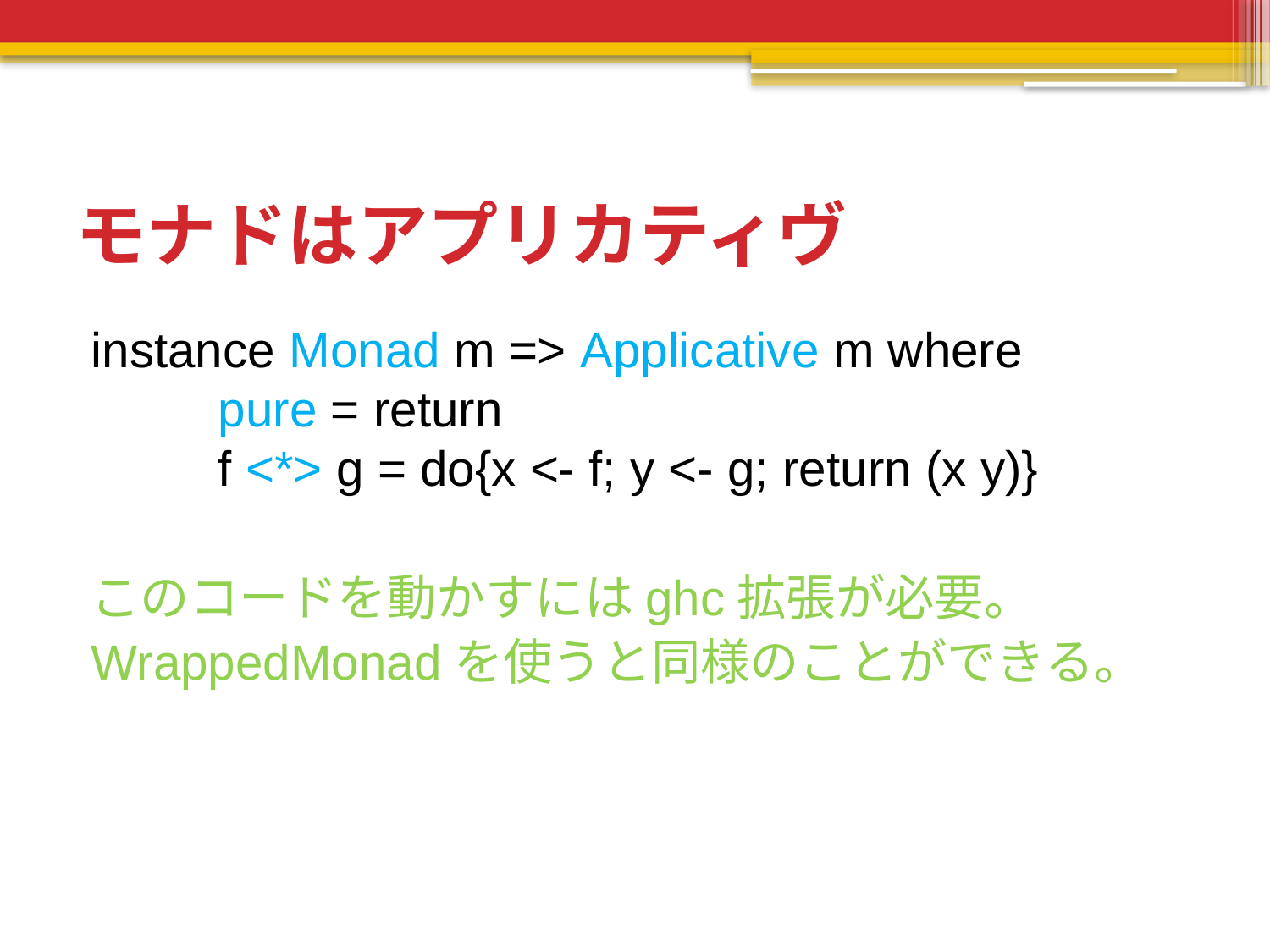

# モナドはアプリカティヴ
instance Monad m => Applicative m where
	pure = return
	f <*> g = do{x <- f; y <- g; return (x y)}

このコードを動かすにはghc拡張が必要。
WrappedMonadを使うと同様のことができる。